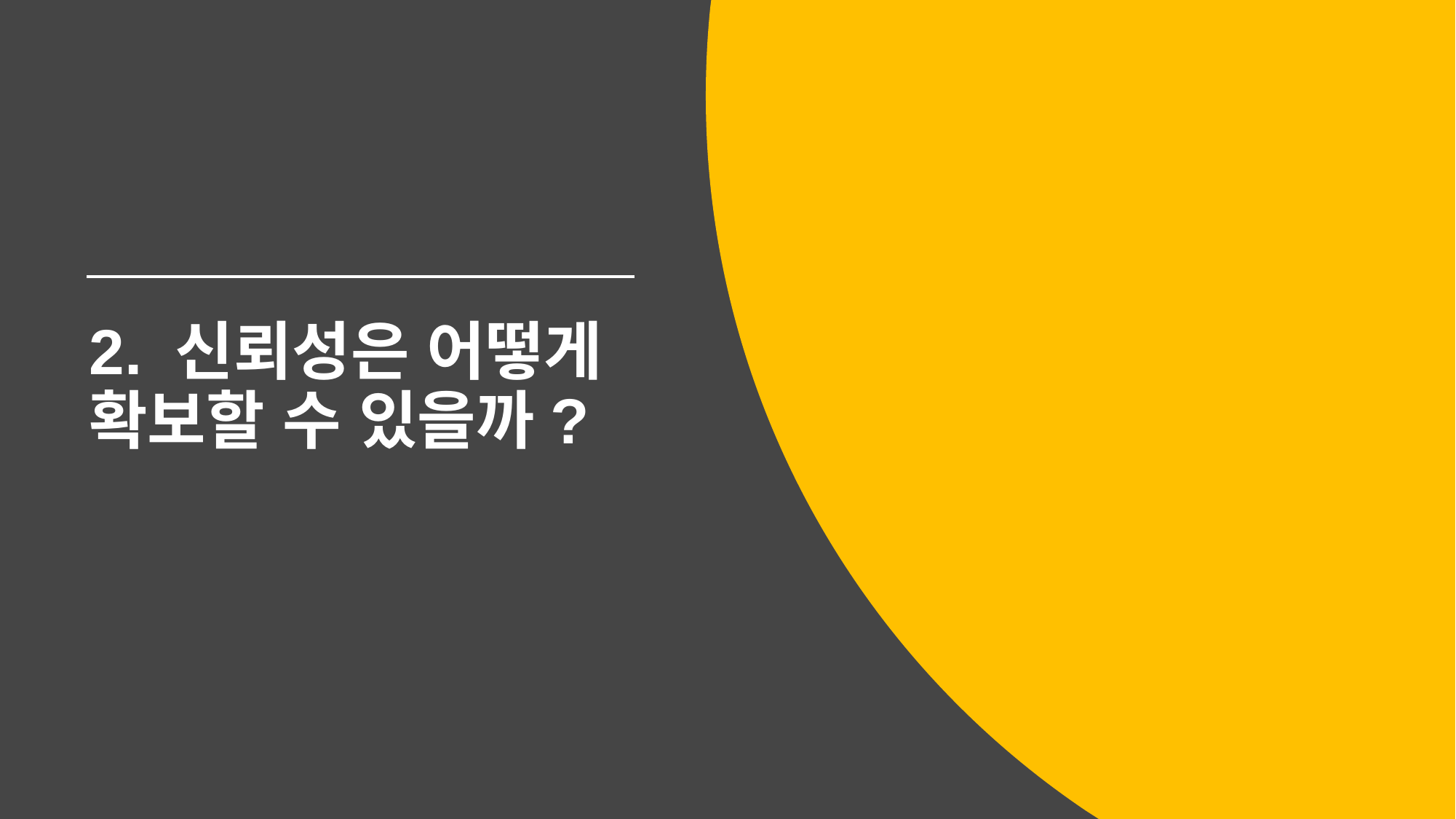

# 2. 신뢰성은 어떻게 확보할 수 있을까?